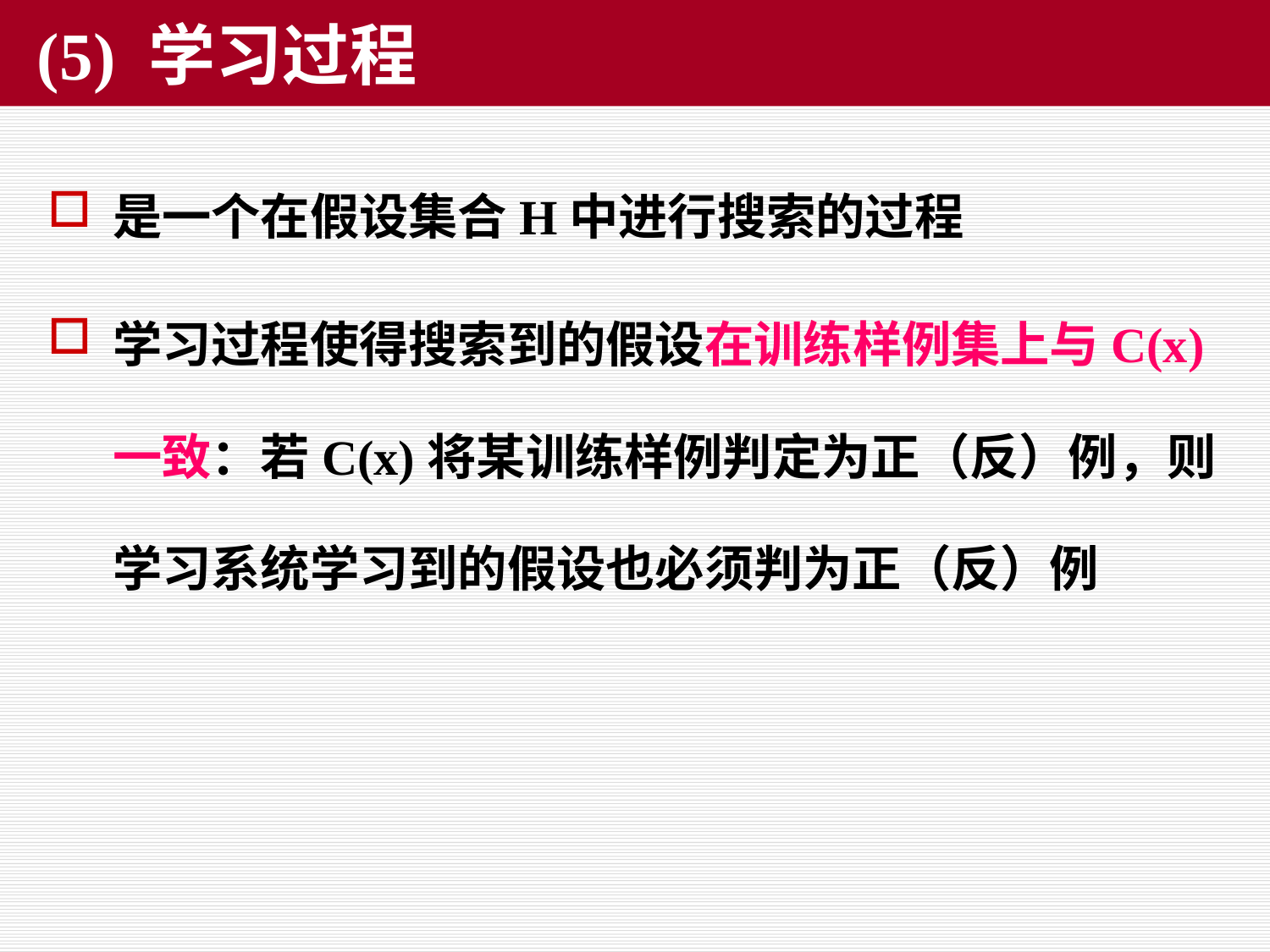

# (5) 学习过程
是一个在假设集合H中进行搜索的过程
学习过程使得搜索到的假设在训练样例集上与C(x)一致：若C(x)将某训练样例判定为正（反）例，则学习系统学习到的假设也必须判为正（反）例